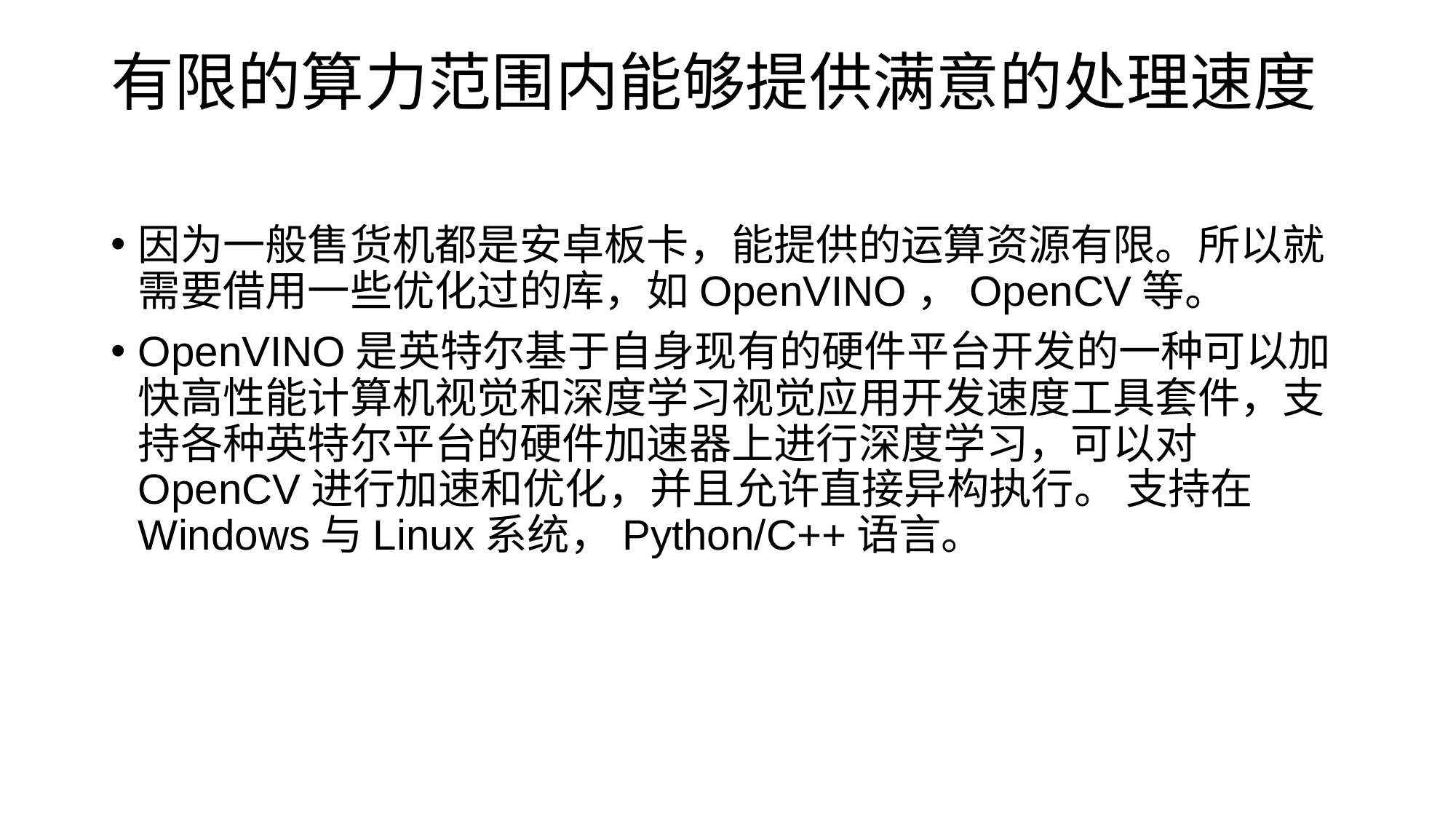

# 有限的算力范围内能够提供满意的处理速度
因为一般售货机都是安卓板卡，能提供的运算资源有限。所以就需要借用一些优化过的库，如OpenVINO，OpenCV等。
OpenVINO是英特尔基于自身现有的硬件平台开发的一种可以加快高性能计算机视觉和深度学习视觉应用开发速度工具套件，支持各种英特尔平台的硬件加速器上进行深度学习，可以对OpenCV进行加速和优化，并且允许直接异构执行。 支持在Windows与Linux系统，Python/C++语言。